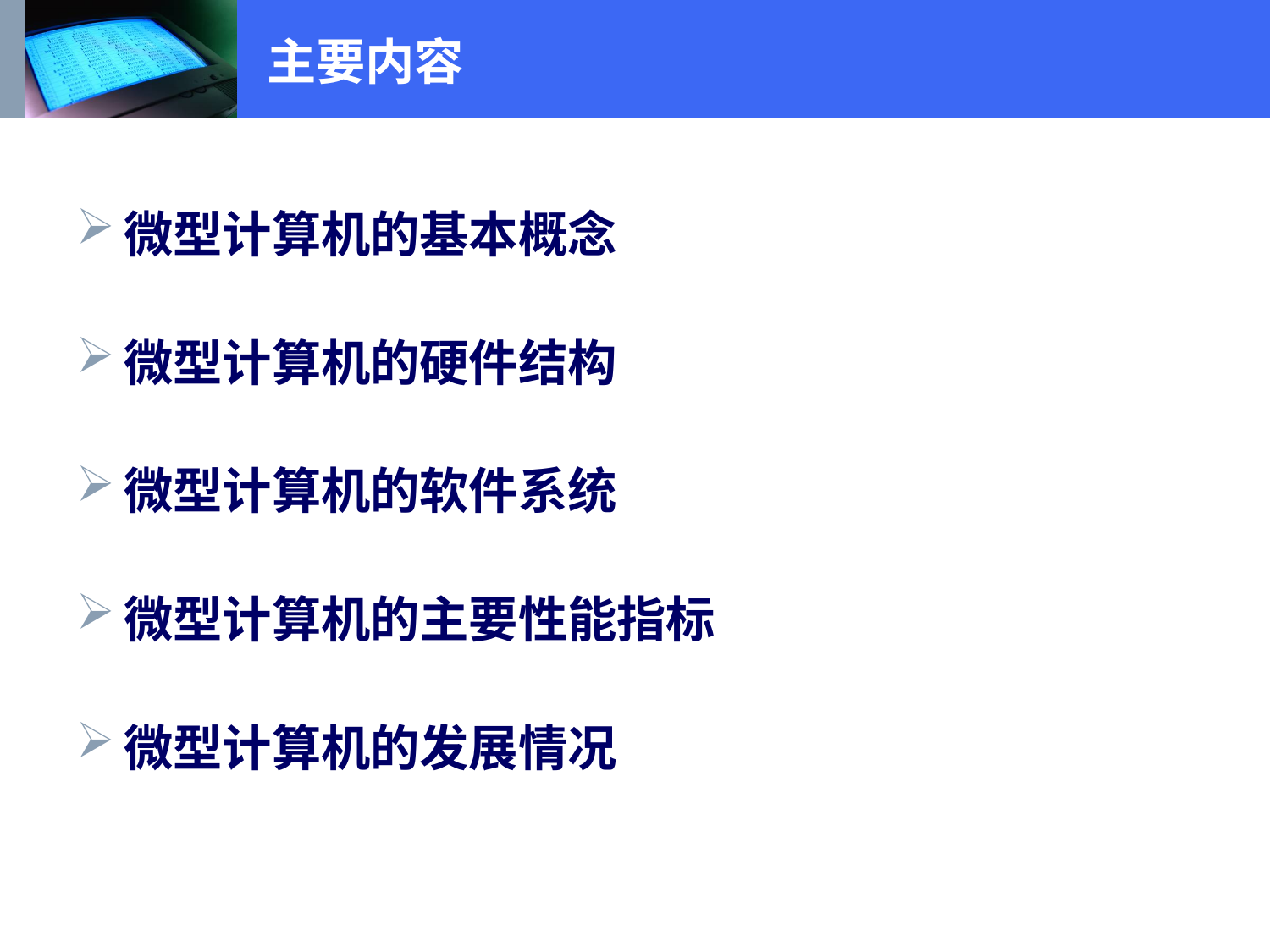

# 主要内容
微型计算机的基本概念
微型计算机的硬件结构
微型计算机的软件系统
微型计算机的主要性能指标
微型计算机的发展情况